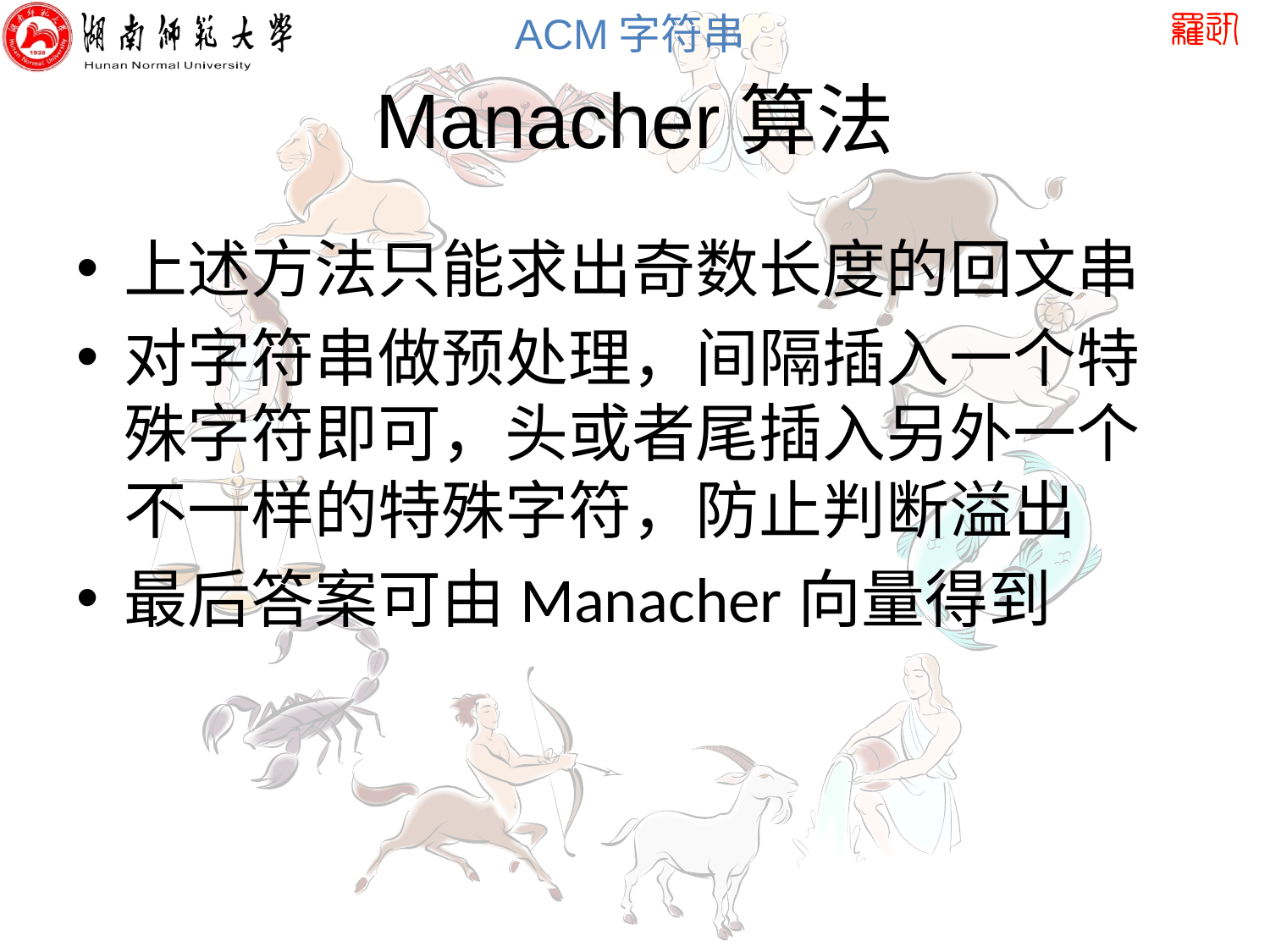

# Manacher算法
上述方法只能求出奇数长度的回文串
对字符串做预处理，间隔插入一个特殊字符即可，头或者尾插入另外一个不一样的特殊字符，防止判断溢出
最后答案可由Manacher向量得到